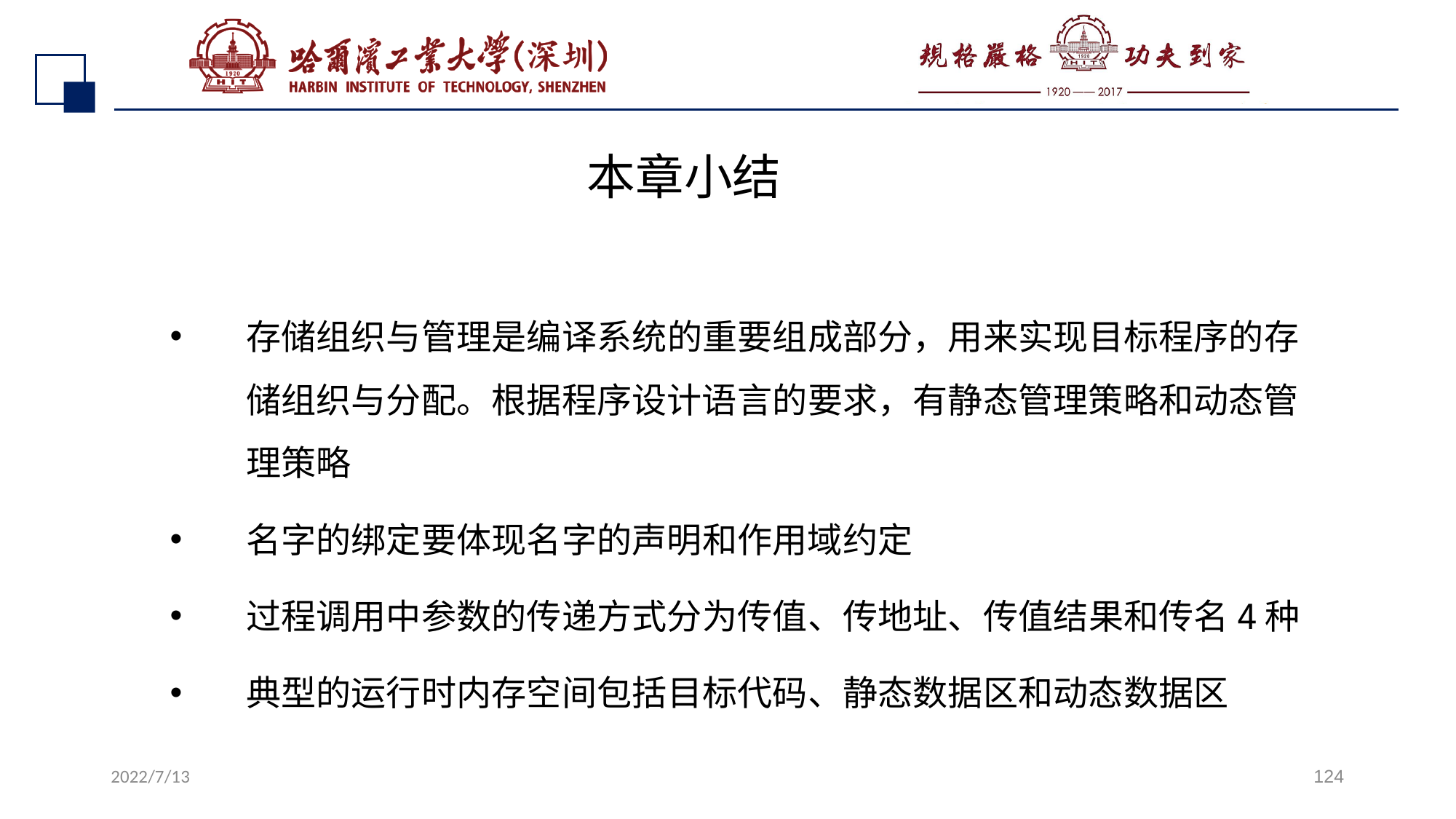

# 本章小结
存储组织与管理是编译系统的重要组成部分，用来实现目标程序的存储组织与分配。根据程序设计语言的要求，有静态管理策略和动态管理策略
名字的绑定要体现名字的声明和作用域约定
过程调用中参数的传递方式分为传值、传地址、传值结果和传名4种
典型的运行时内存空间包括目标代码、静态数据区和动态数据区
2022/7/13
124